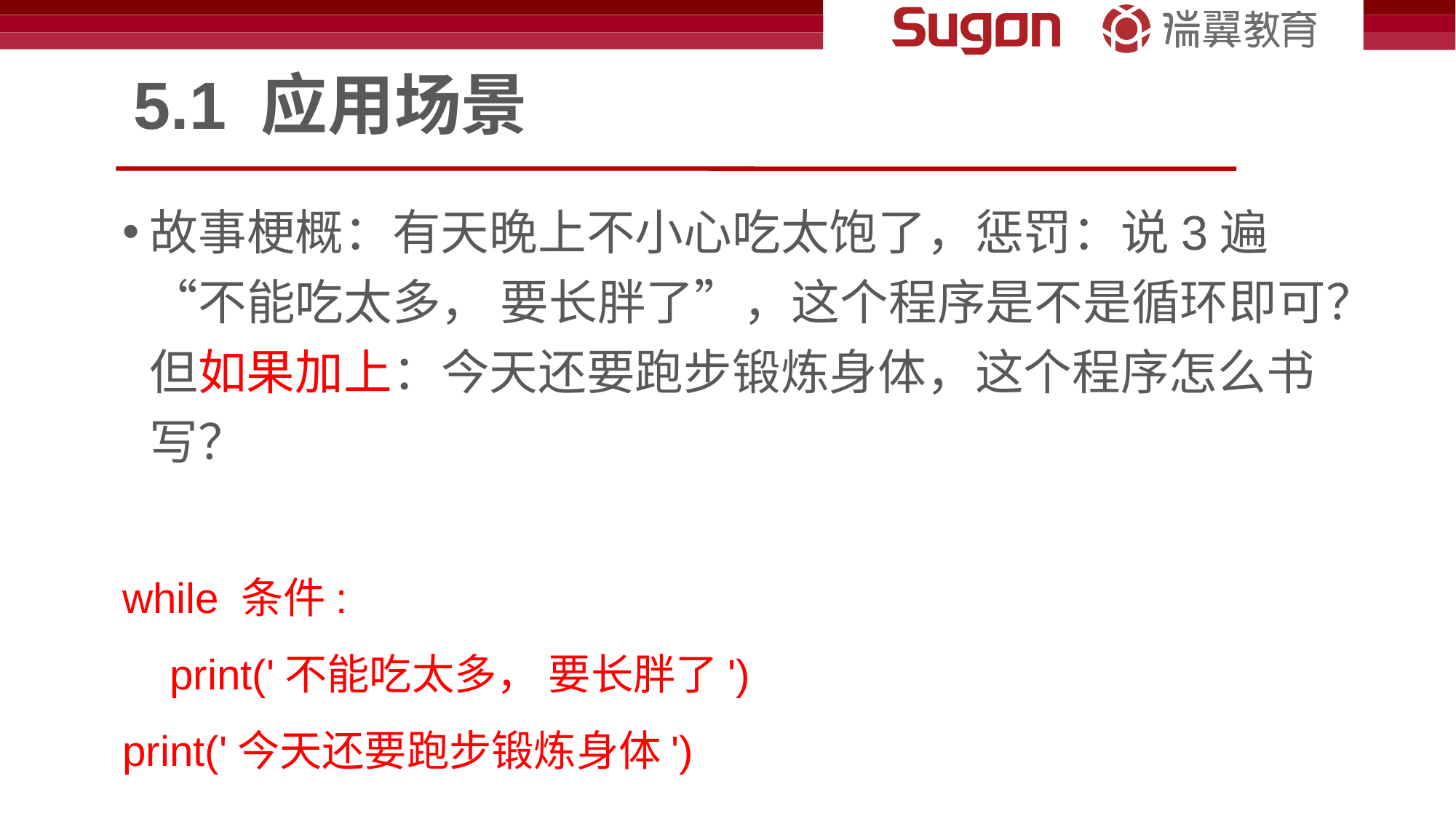

# 5.1 应用场景
故事梗概：有天晚上不小心吃太饱了，惩罚：说3遍“不能吃太多， 要长胖了”，这个程序是不是循环即可？但如果加上：今天还要跑步锻炼身体，这个程序怎么书写？

while 条件:
    print('不能吃太多， 要长胖了')
print('今天还要跑步锻炼身体')